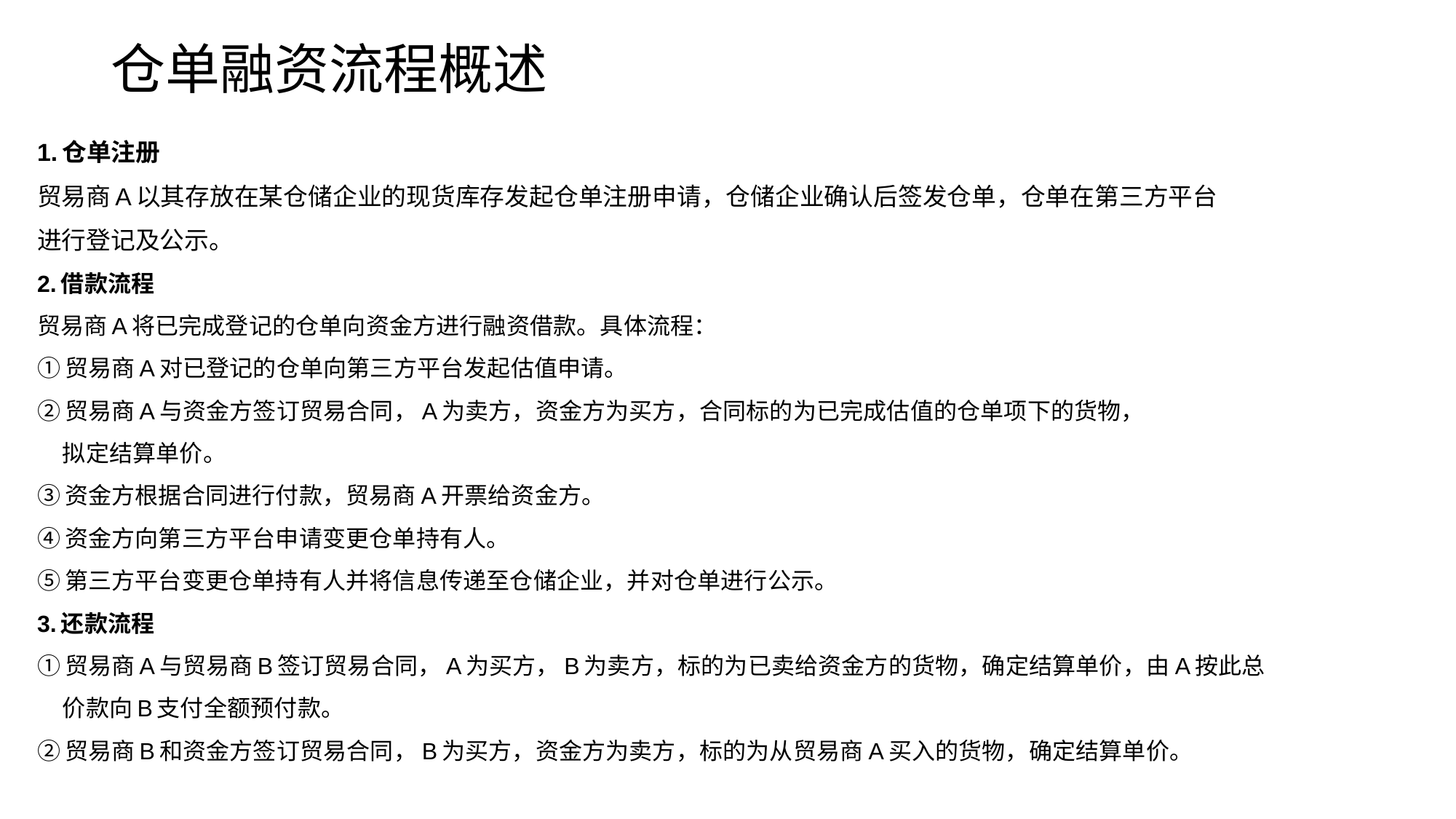

# 仓单融资流程概述
1.仓单注册
贸易商A以其存放在某仓储企业的现货库存发起仓单注册申请，仓储企业确认后签发仓单，仓单在第三方平台
进行登记及公示。
2.借款流程
贸易商A将已完成登记的仓单向资金方进行融资借款。具体流程：
①贸易商A对已登记的仓单向第三方平台发起估值申请。
②贸易商A与资金方签订贸易合同，A为卖方，资金方为买方，合同标的为已完成估值的仓单项下的货物，
    拟定结算单价。
③资金方根据合同进行付款，贸易商A开票给资金方。
④资金方向第三方平台申请变更仓单持有人。
⑤第三方平台变更仓单持有人并将信息传递至仓储企业，并对仓单进行公示。
3.还款流程
①贸易商A与贸易商B签订贸易合同，A为买方，B为卖方，标的为已卖给资金方的货物，确定结算单价，由A按此总
    价款向B支付全额预付款。
②贸易商B和资金方签订贸易合同，B为买方，资金方为卖方，标的为从贸易商A买入的货物，确定结算单价。